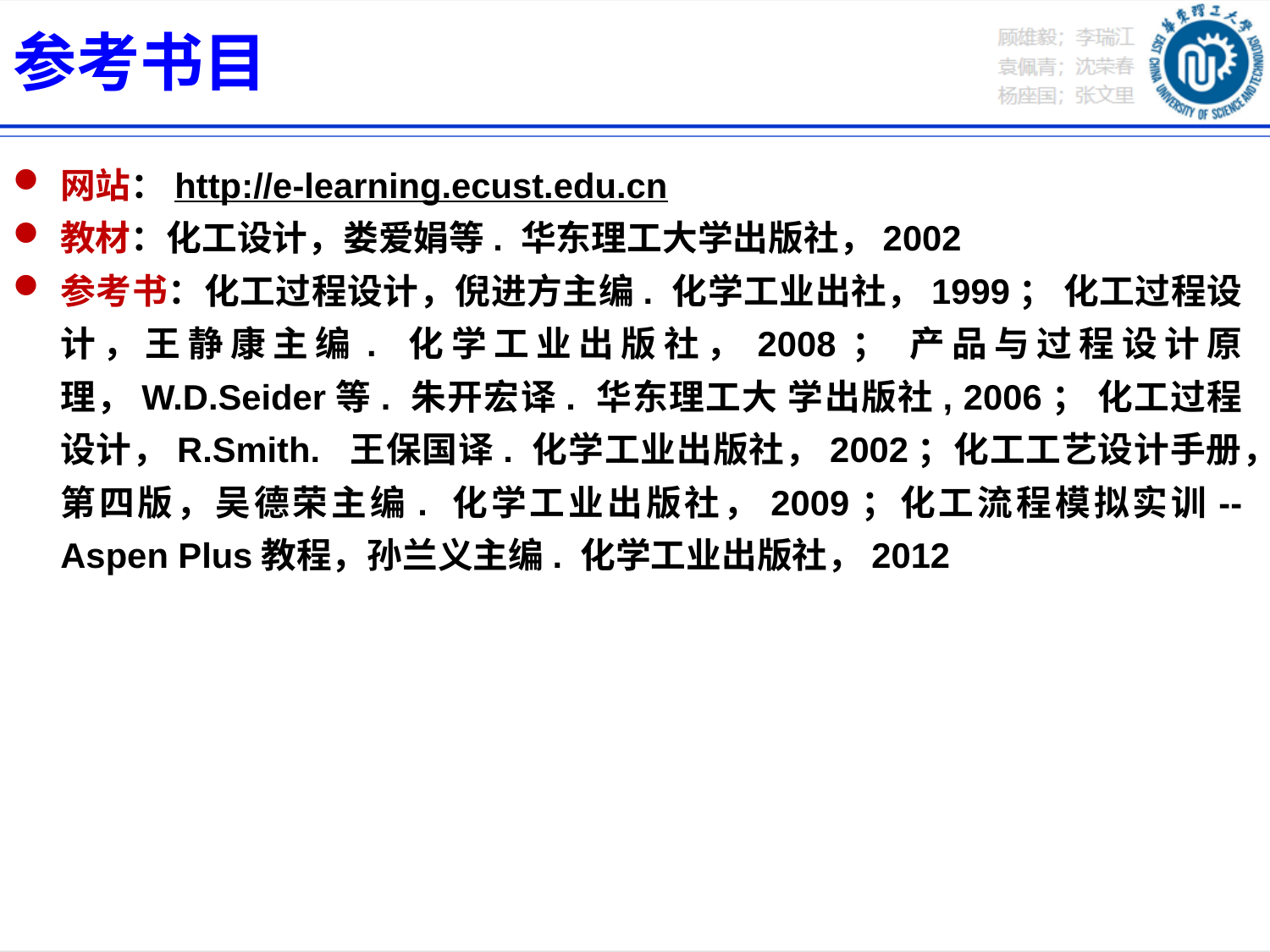

# 参考书目
网站：http://e-learning.ecust.edu.cn
教材：化工设计，娄爱娟等. 华东理工大学出版社，2002
参考书：化工过程设计，倪进方主编. 化学工业出社，1999； 化工过程设计，王静康主编. 化学工业出版社，2008； 产品与过程设计原理，W.D.Seider等. 朱开宏译. 华东理工大 学出版社, 2006； 化工过程设计，R.Smith.  王保国译. 化学工业出版社，2002；化工工艺设计手册，第四版，吴德荣主编. 化学工业出版社，2009；化工流程模拟实训--Aspen Plus教程，孙兰义主编. 化学工业出版社，2012